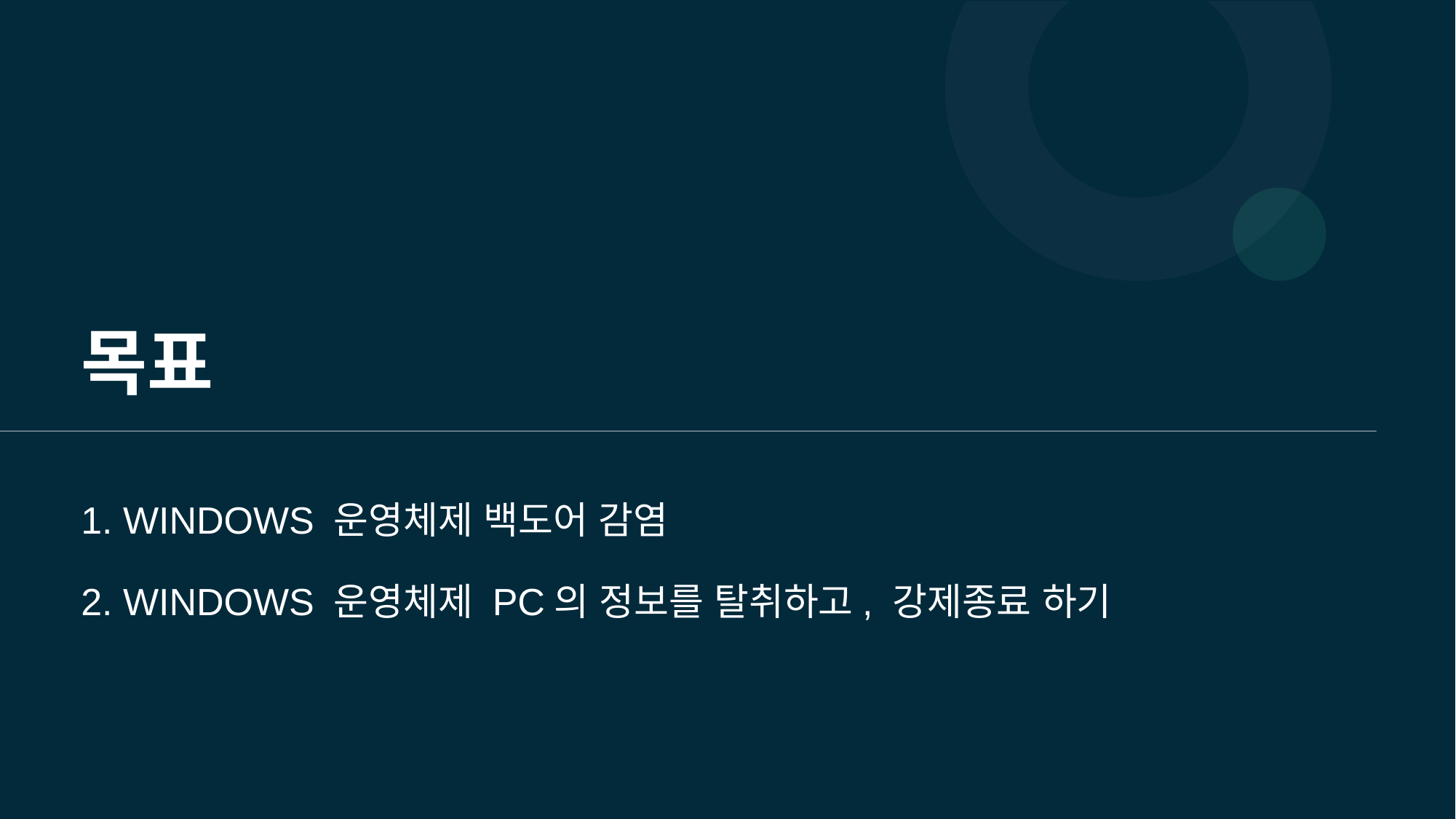

# 목표
1. WINDOWS 운영체제 백도어 감염
2. WINDOWS 운영체제 PC의 정보를 탈취하고, 강제종료 하기